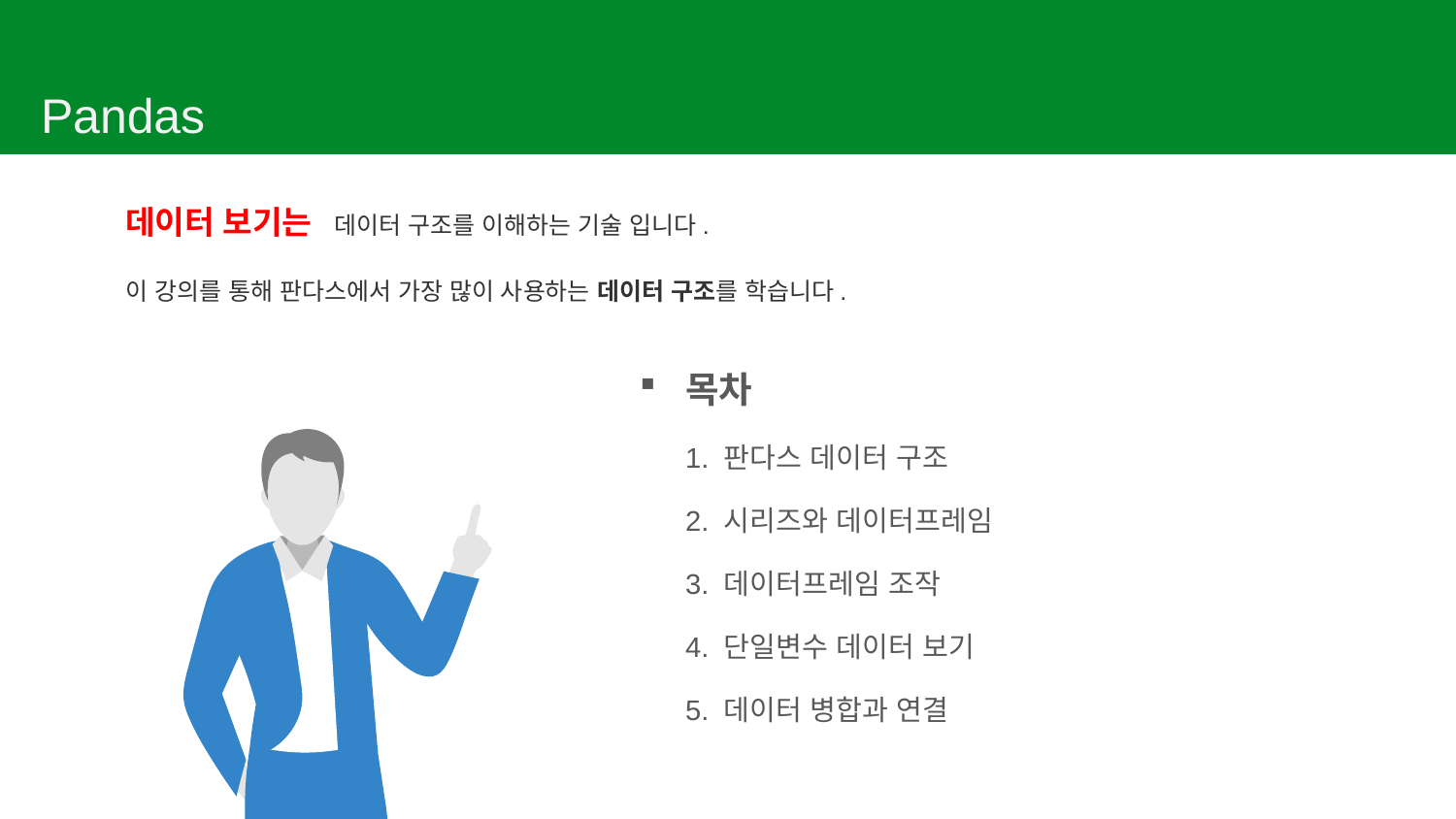

Pandas
데이터 보기는   데이터 구조를 이해하는 기술 입니다.
이 강의를 통해 판다스에서 가장 많이 사용하는 데이터 구조를 학습니다.
목차
1. 판다스 데이터 구조
2. 시리즈와 데이터프레임
3. 데이터프레임 조작
4. 단일변수 데이터 보기
5. 데이터 병합과 연결